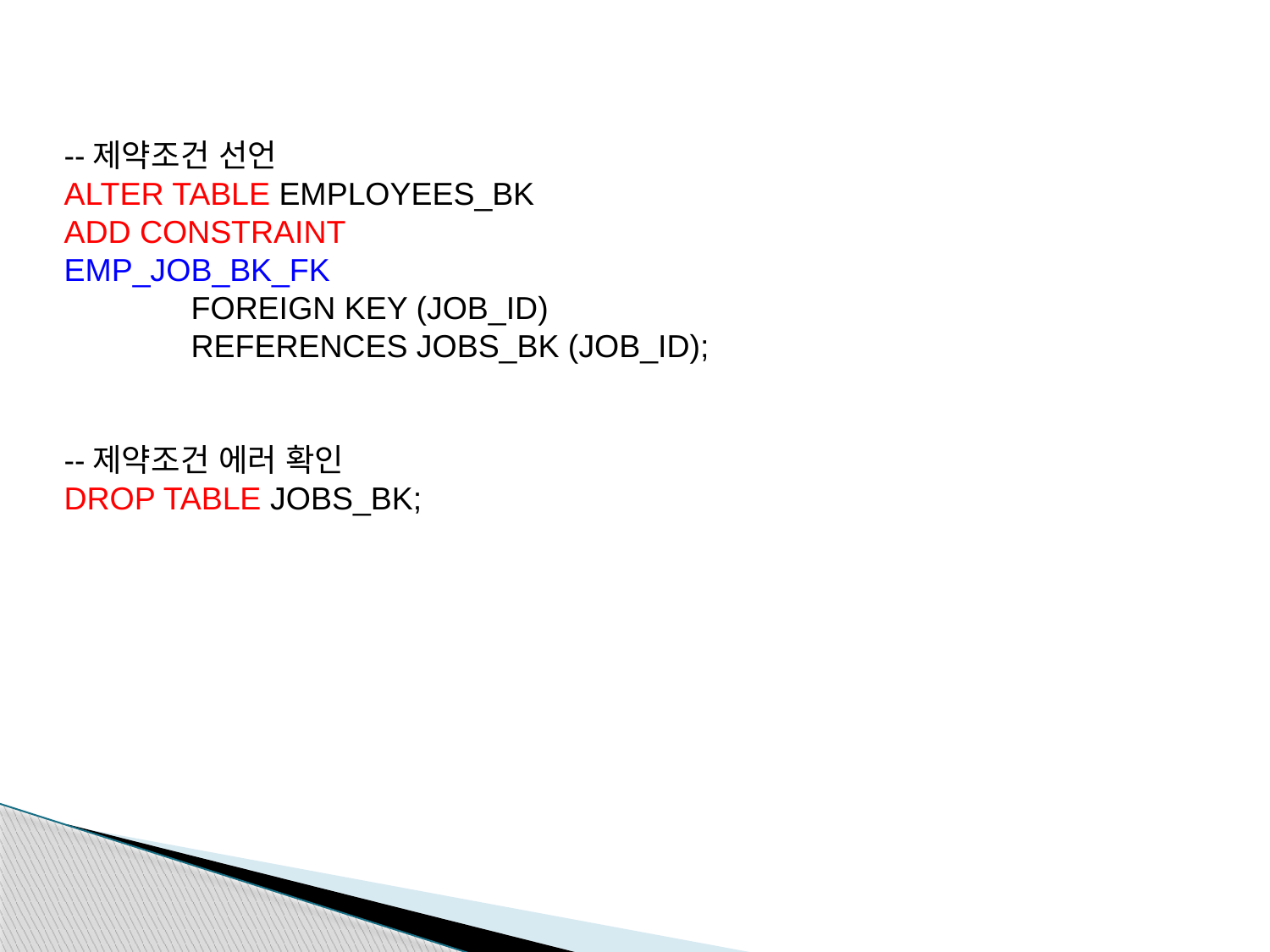

--제약조건 선언
ALTER TABLE EMPLOYEES_BK
ADD CONSTRAINT
EMP_JOB_BK_FK
	FOREIGN KEY (JOB_ID)
	REFERENCES JOBS_BK (JOB_ID);

--제약조건 에러 확인
DROP TABLE JOBS_BK;